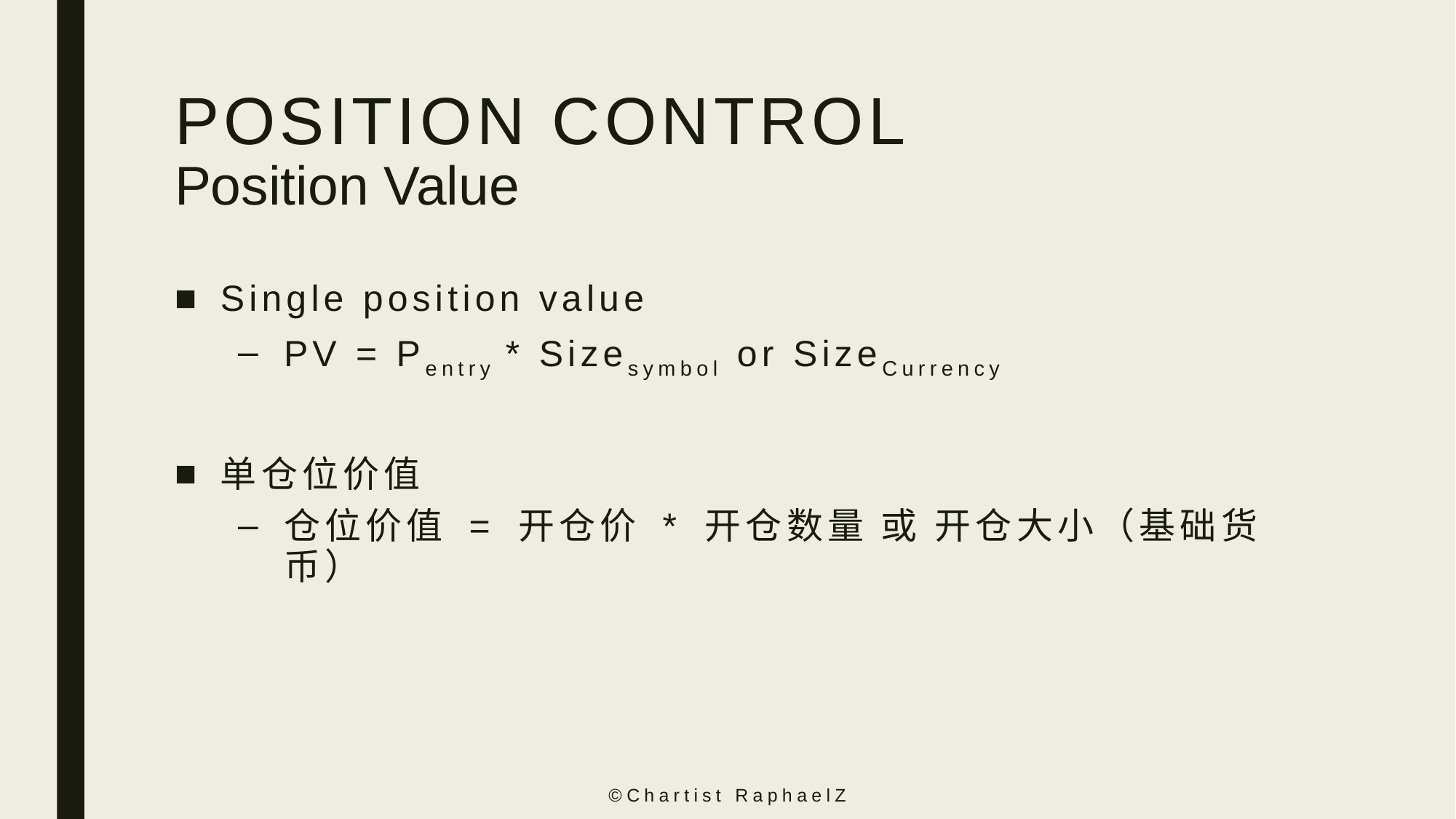

# POSITION CONTROL Position Value
Single position value
PV = Pentry * Sizesymbol or SizeCurrency

单仓位价值
仓位价值 = 开仓价 * 开仓数量 或 开仓大小（基础货币）

©️Chartist RaphaelZ